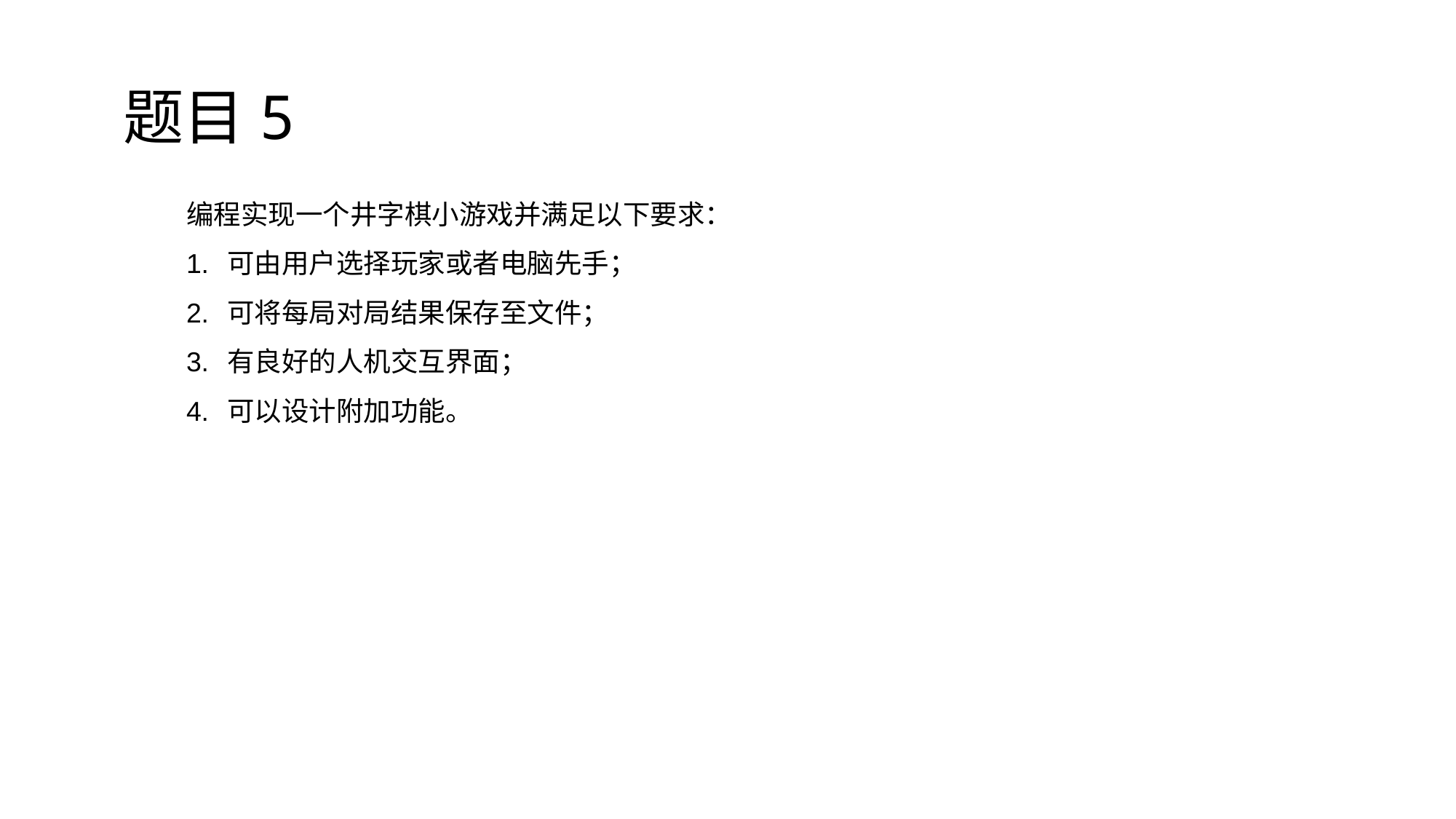

# 题目5
编程实现一个井字棋小游戏并满足以下要求：
可由用户选择玩家或者电脑先手；
可将每局对局结果保存至文件；
有良好的人机交互界面；
可以设计附加功能。